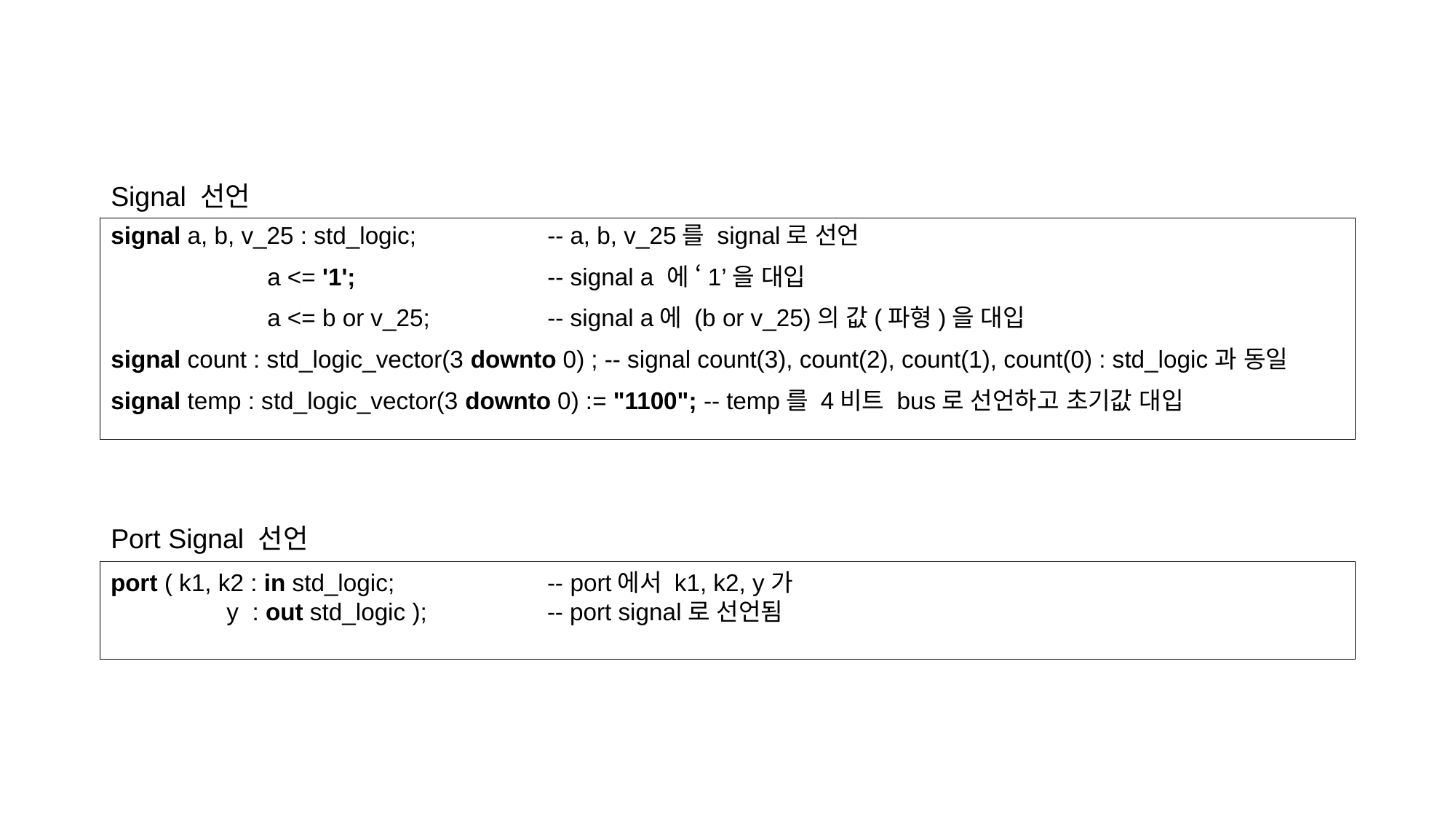

Signal 선언
signal a, b, v_25 : std_logic;		-- a, b, v_25를 signal로 선언
     	       a <= '1';                 	-- signal a 에 ‘1’을 대입
	       a <= b or v_25;          	-- signal a에 (b or v_25)의 값(파형)을 대입
signal count : std_logic_vector(3 downto 0) ; -- signal count(3), count(2), count(1), count(0) : std_logic과 동일
signal temp : std_logic_vector(3 downto 0) := "1100"; -- temp를 4비트 bus로 선언하고 초기값 대입
Port Signal 선언
port ( k1, k2 : in std_logic; 		-- port에서 k1, k2, y가
	 y  : out std_logic );		-- port signal로 선언됨